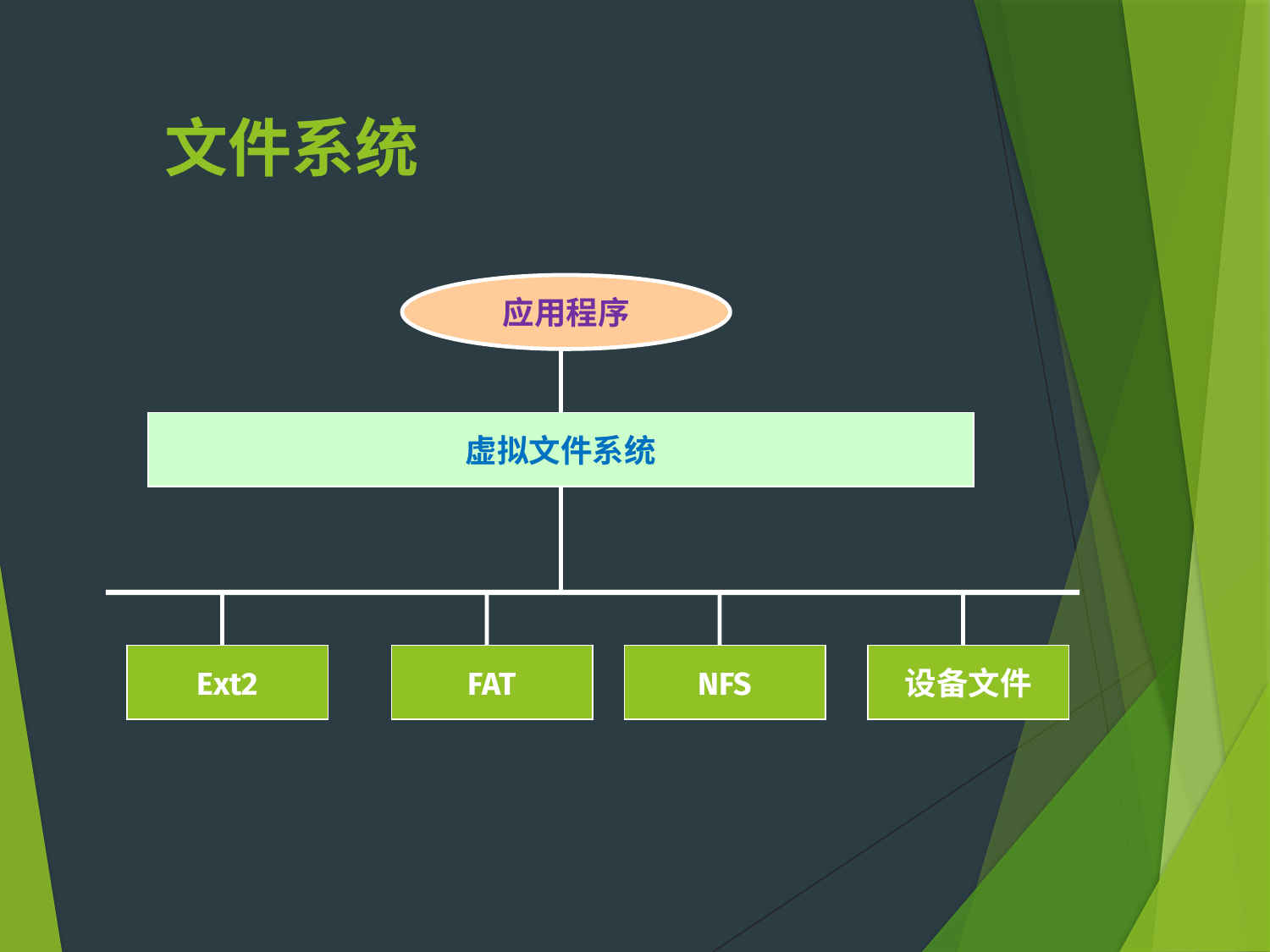

文件系统
应用程序

虚拟文件系统

Ext2
FAT
NFS
设备文件